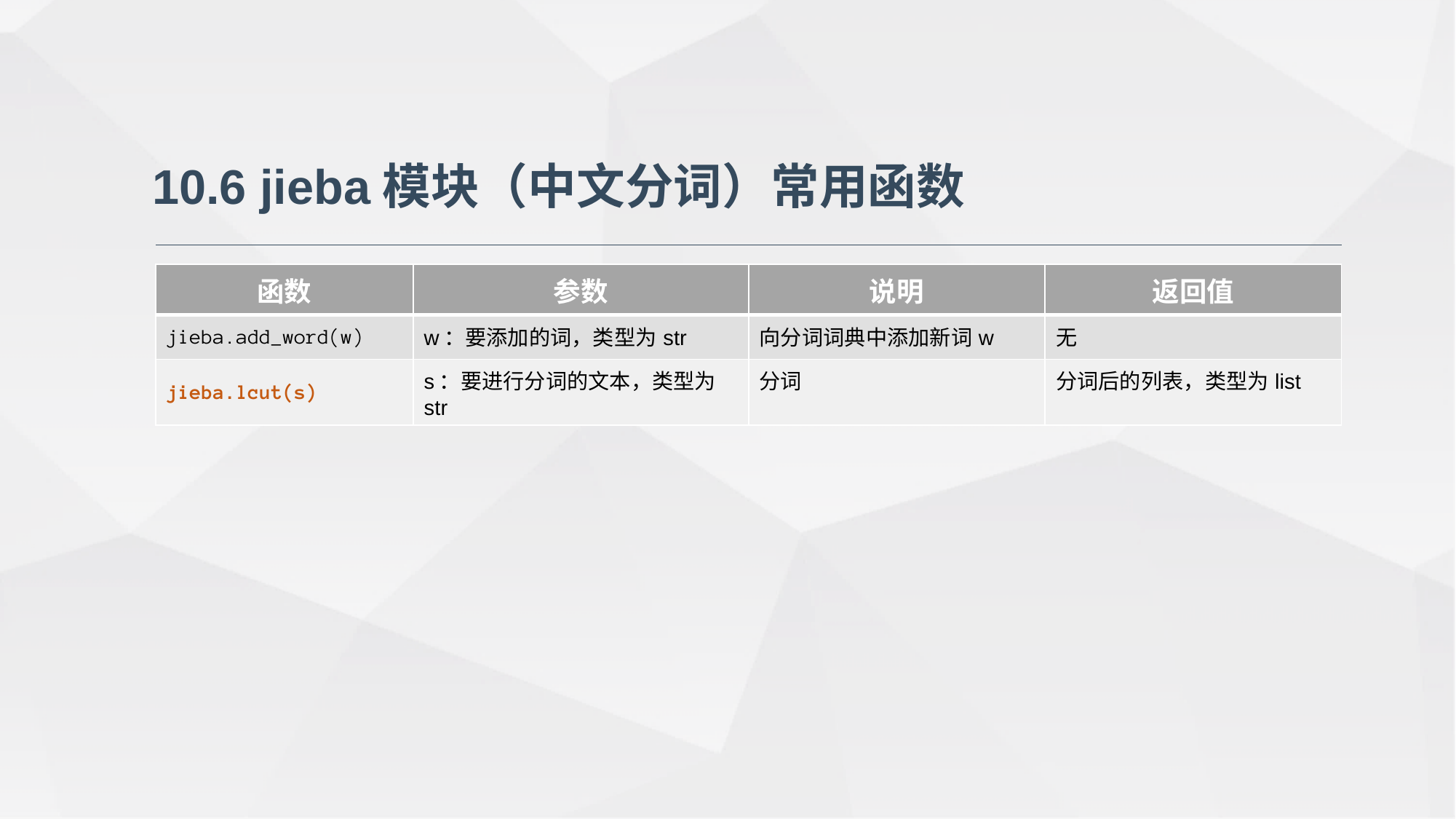

10.6 jieba模块（中文分词）常用函数
| 函数 | 参数 | 说明 | 返回值 |
| --- | --- | --- | --- |
| jieba.add\_word(w) | w：要添加的词，类型为str | 向分词词典中添加新词w | 无 |
| jieba.lcut(s) | s：要进行分词的文本，类型为str | 分词 | 分词后的列表，类型为list |